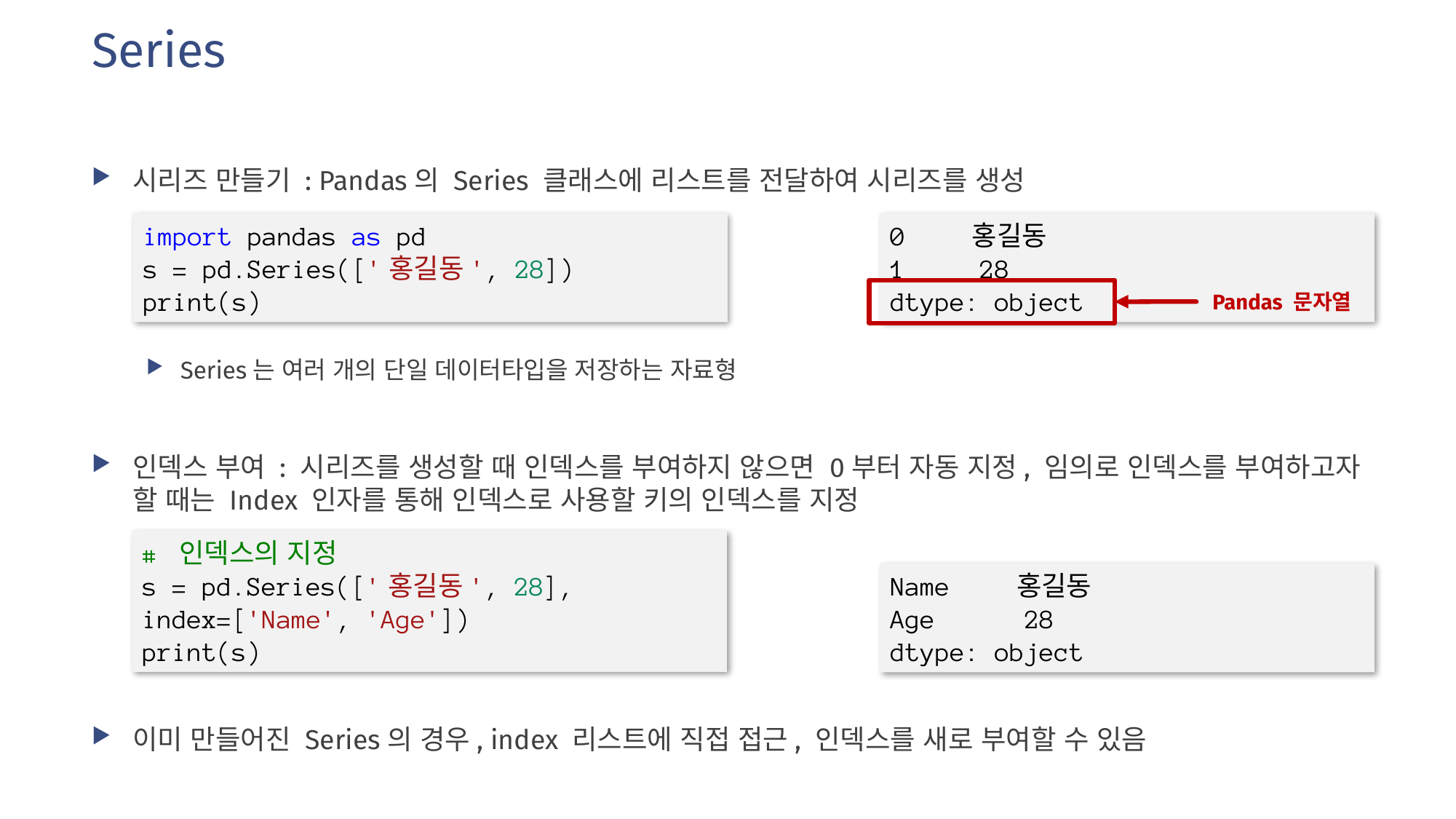

# Series
시리즈 만들기 : Pandas의 Series 클래스에 리스트를 전달하여 시리즈를 생성

Series는 여러 개의 단일 데이터타입을 저장하는 자료형

인덱스 부여 : 시리즈를 생성할 때 인덱스를 부여하지 않으면 0부터 자동 지정, 임의로 인덱스를 부여하고자 할 때는 Index 인자를 통해 인덱스로 사용할 키의 인덱스를 지정

이미 만들어진 Series의 경우, index 리스트에 직접 접근, 인덱스를 새로 부여할 수 있음
import pandas as pd
s = pd.Series(['홍길동', 28])
print(s)
0    홍길동
1     28
dtype: object

Pandas 문자열
# 인덱스의 지정
s = pd.Series(['홍길동', 28], index=['Name', 'Age'])
print(s)
Name    홍길동
Age      28
dtype: object